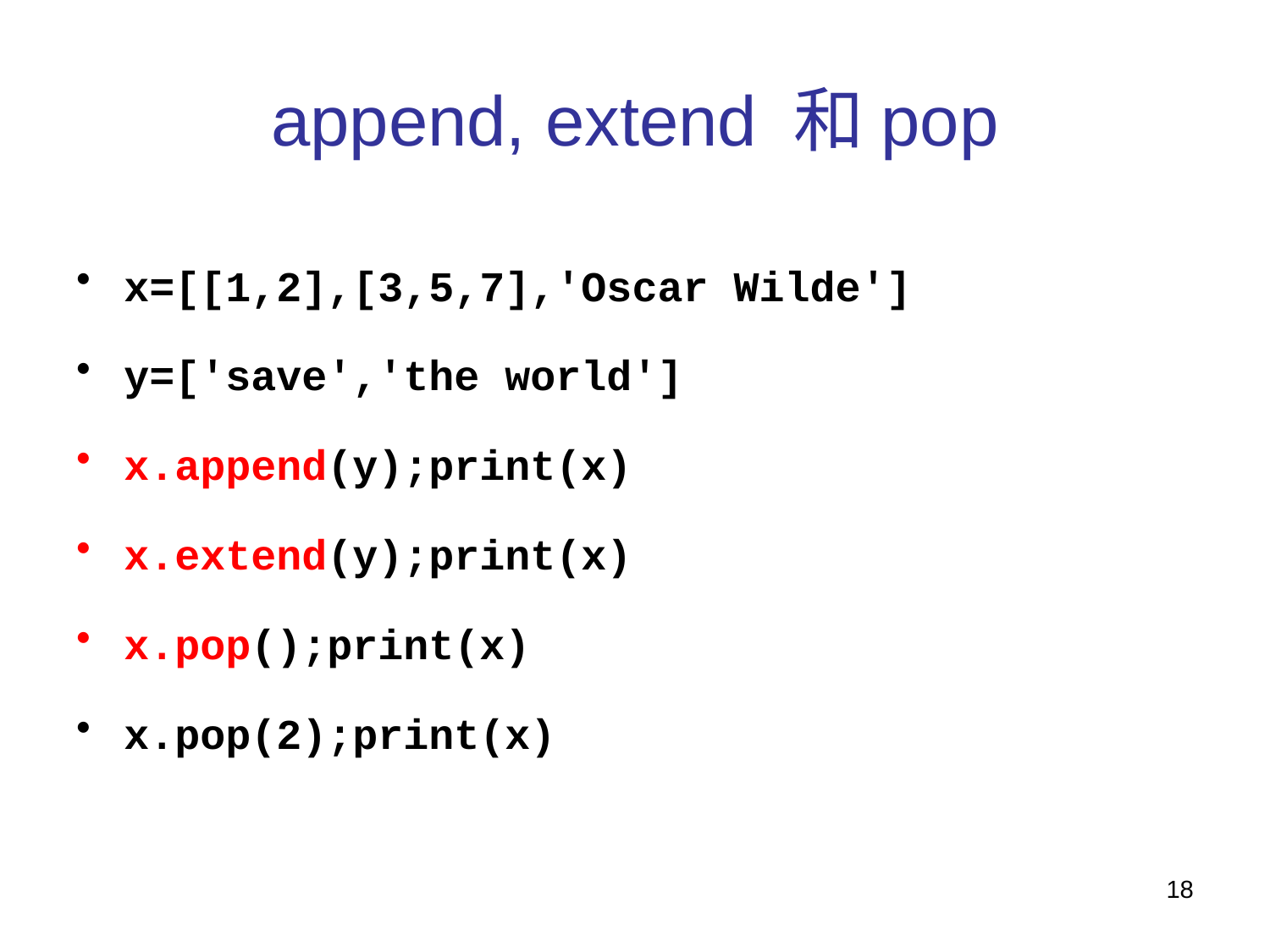

# append, extend 和pop
x=[[1,2],[3,5,7],'Oscar Wilde']
y=['save','the world']
x.append(y);print(x)
x.extend(y);print(x)
x.pop();print(x)
x.pop(2);print(x)
18